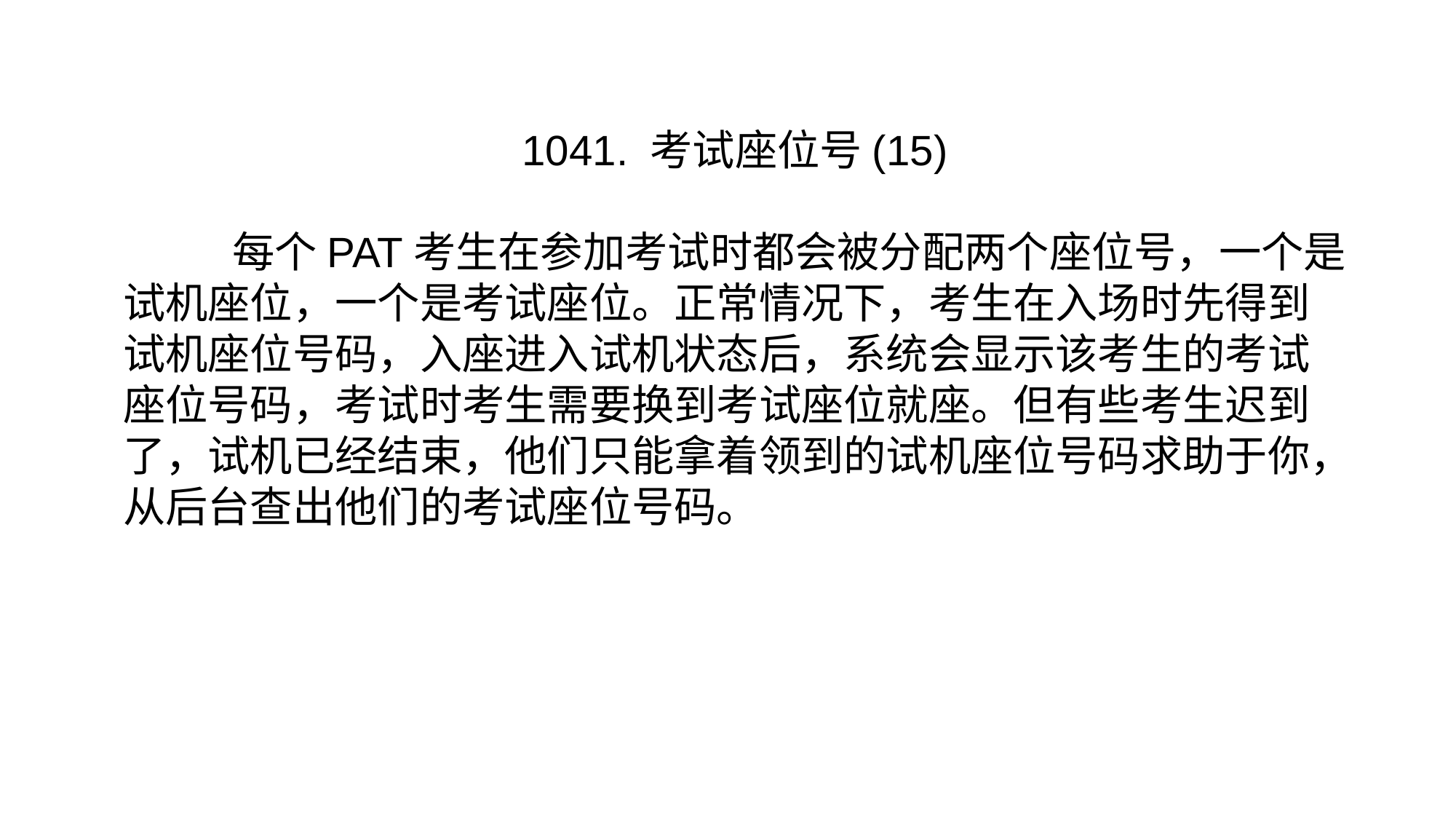

1041. 考试座位号(15)

	每个PAT考生在参加考试时都会被分配两个座位号，一个是试机座位，一个是考试座位。正常情况下，考生在入场时先得到试机座位号码，入座进入试机状态后，系统会显示该考生的考试座位号码，考试时考生需要换到考试座位就座。但有些考生迟到了，试机已经结束，他们只能拿着领到的试机座位号码求助于你，从后台查出他们的考试座位号码。